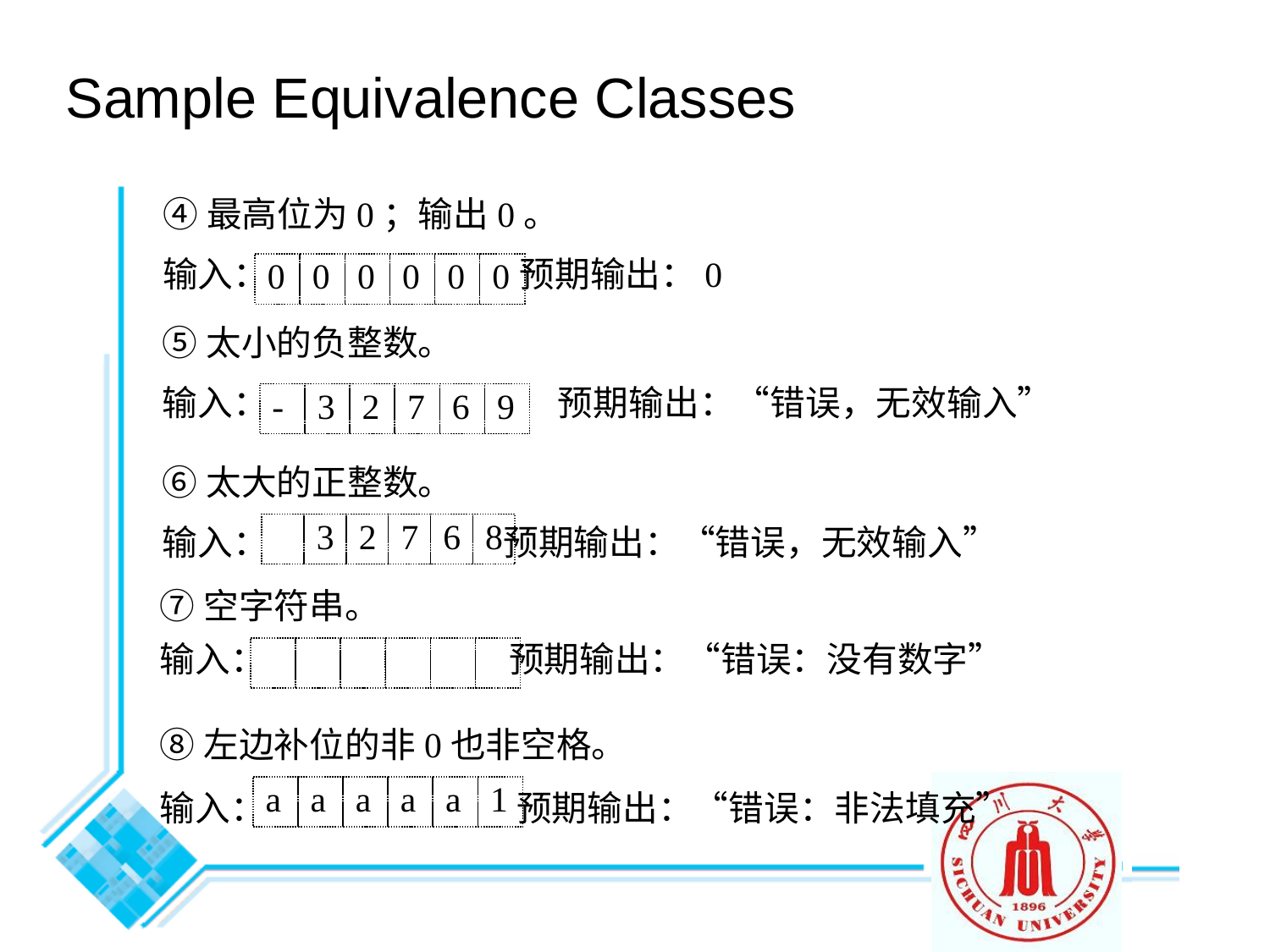

Sample Equivalence Classes
④最高位为0；输出0。
输入：                                预期输出：0
0
0
0
0
0
0
⑤太小的负整数。
输入：                                     预期输出：“错误，无效输入”
-
3
2
7
6
9
⑥太大的正整数。
输入：                              预期输出：“错误，无效输入”

3
2
7
6
8
⑦空字符串。
输入：                               预期输出：“错误：没有数字”

⑧左边补位的非0也非空格。
输入：                                预期输出：“错误：非法填充”
a
a
a
a
a
1